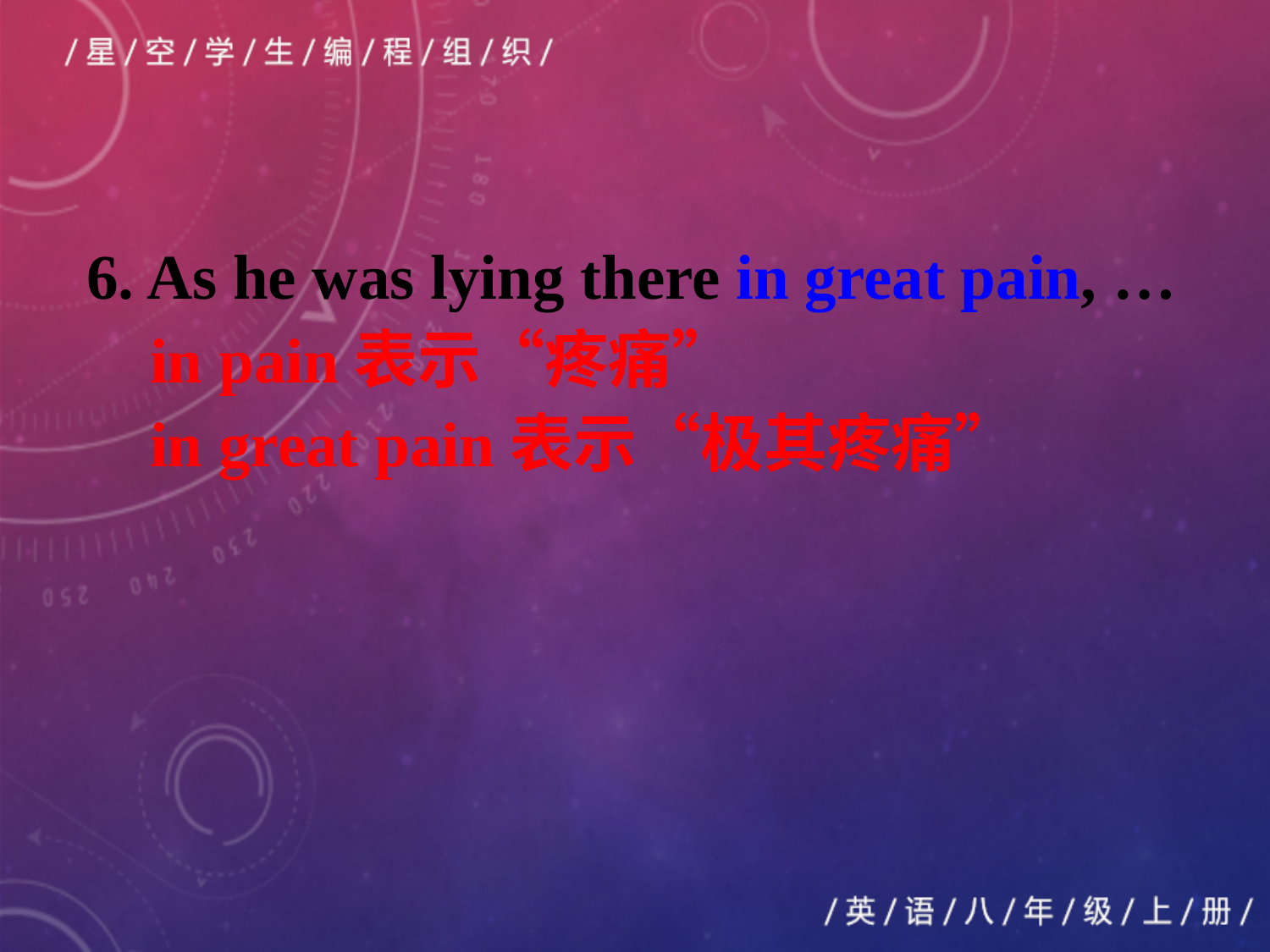

6. As he was lying there in great pain, …
    in pain表示“疼痛”
    in great pain表示“极其疼痛”